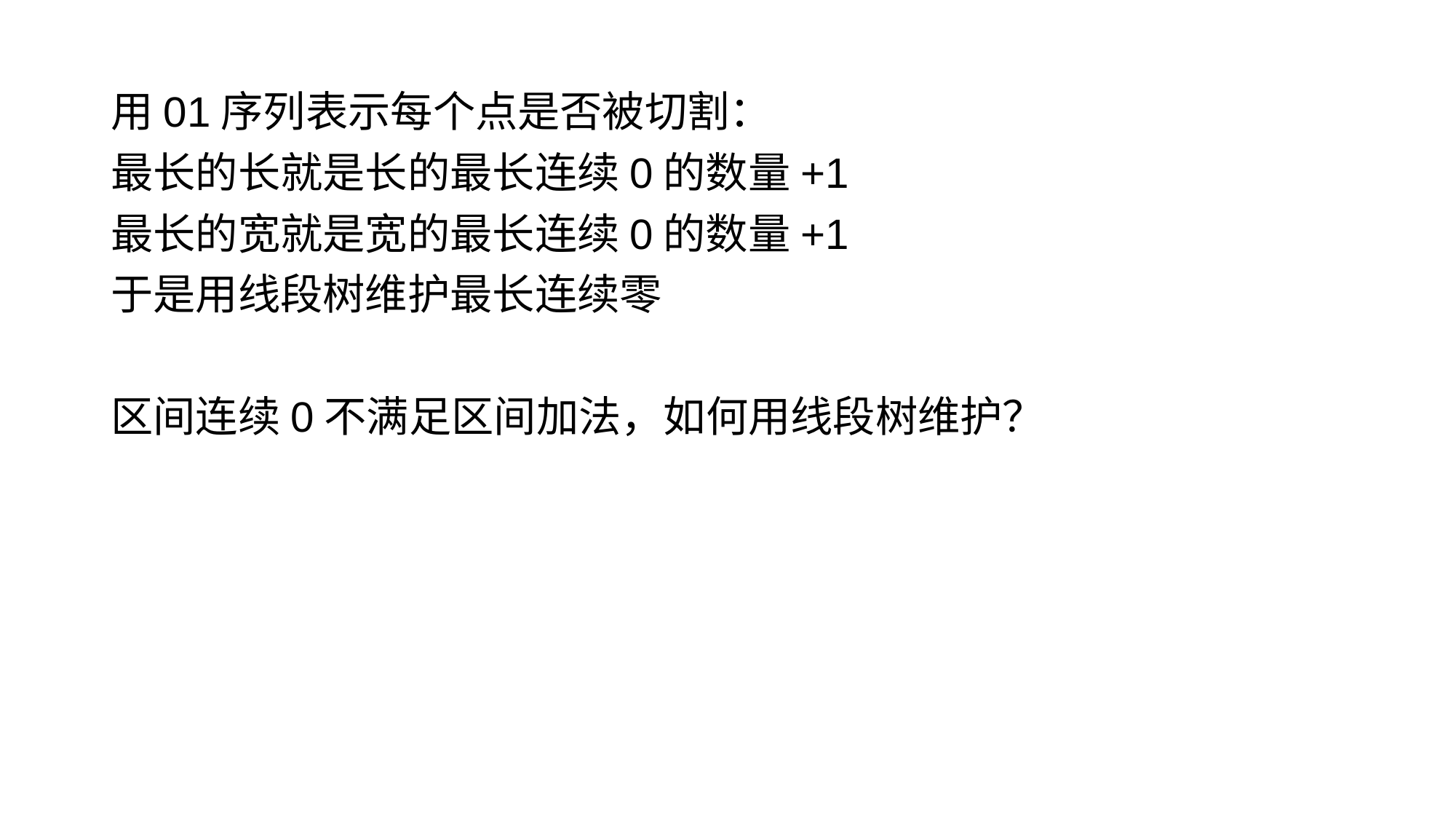

用01序列表示每个点是否被切割：
最长的长就是长的最长连续0的数量+1
最长的宽就是宽的最长连续0的数量+1
于是用线段树维护最长连续零

区间连续0不满足区间加法，如何用线段树维护？